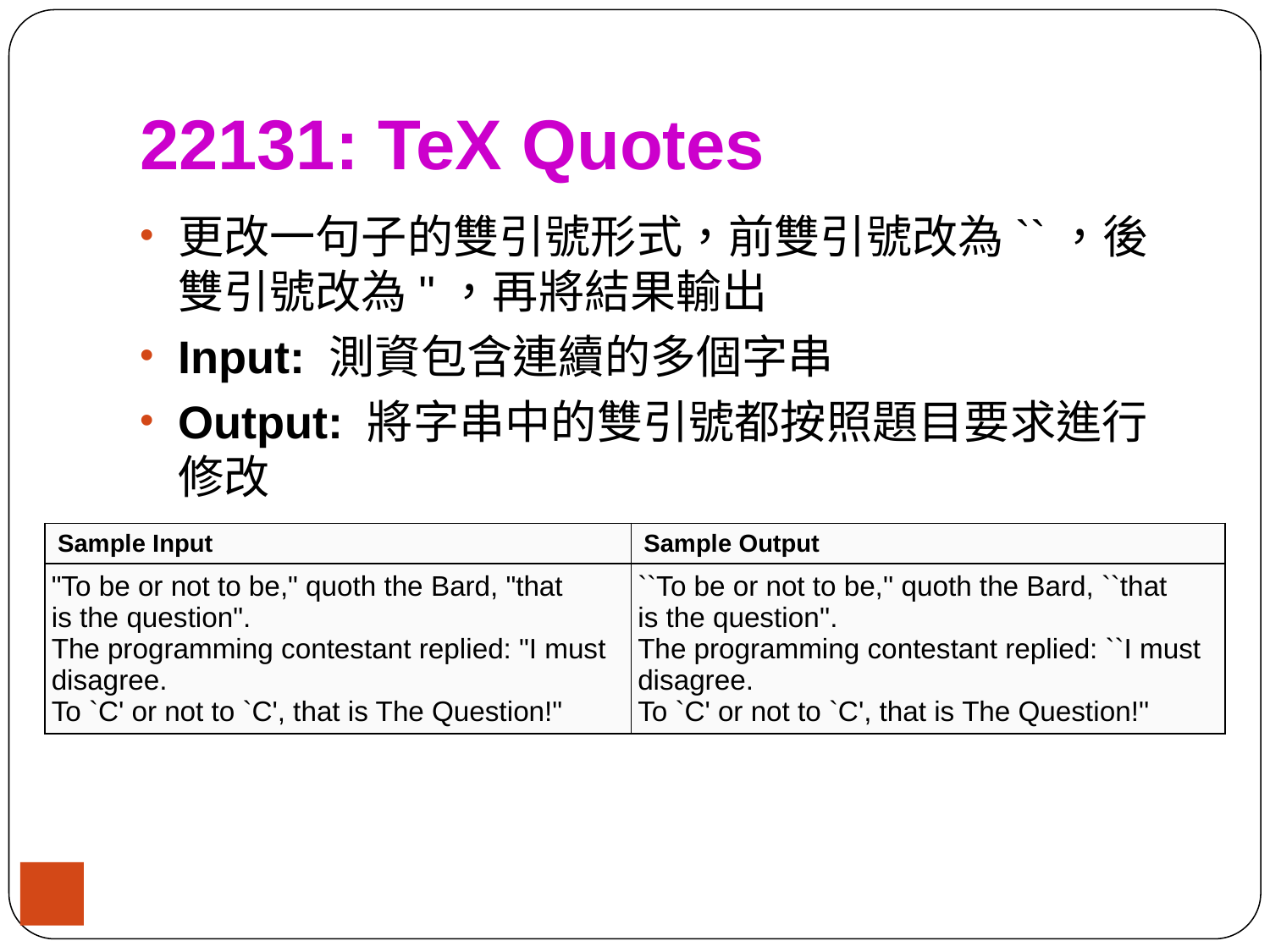

# 22131: TeX Quotes
更改一句子的雙引號形式，前雙引號改為``，後雙引號改為''，再將結果輸出
Input: 測資包含連續的多個字串
Output: 將字串中的雙引號都按照題目要求進行修改
| Sample Input | Sample Output |
| --- | --- |
| "To be or not to be," quoth the Bard, "that is the question". The programming contestant replied: "I must disagree. To `C' or not to `C', that is The Question!" | ``To be or not to be,'' quoth the Bard, ``that is the question''. The programming contestant replied: ``I must disagree. To `C' or not to `C', that is The Question!'' |